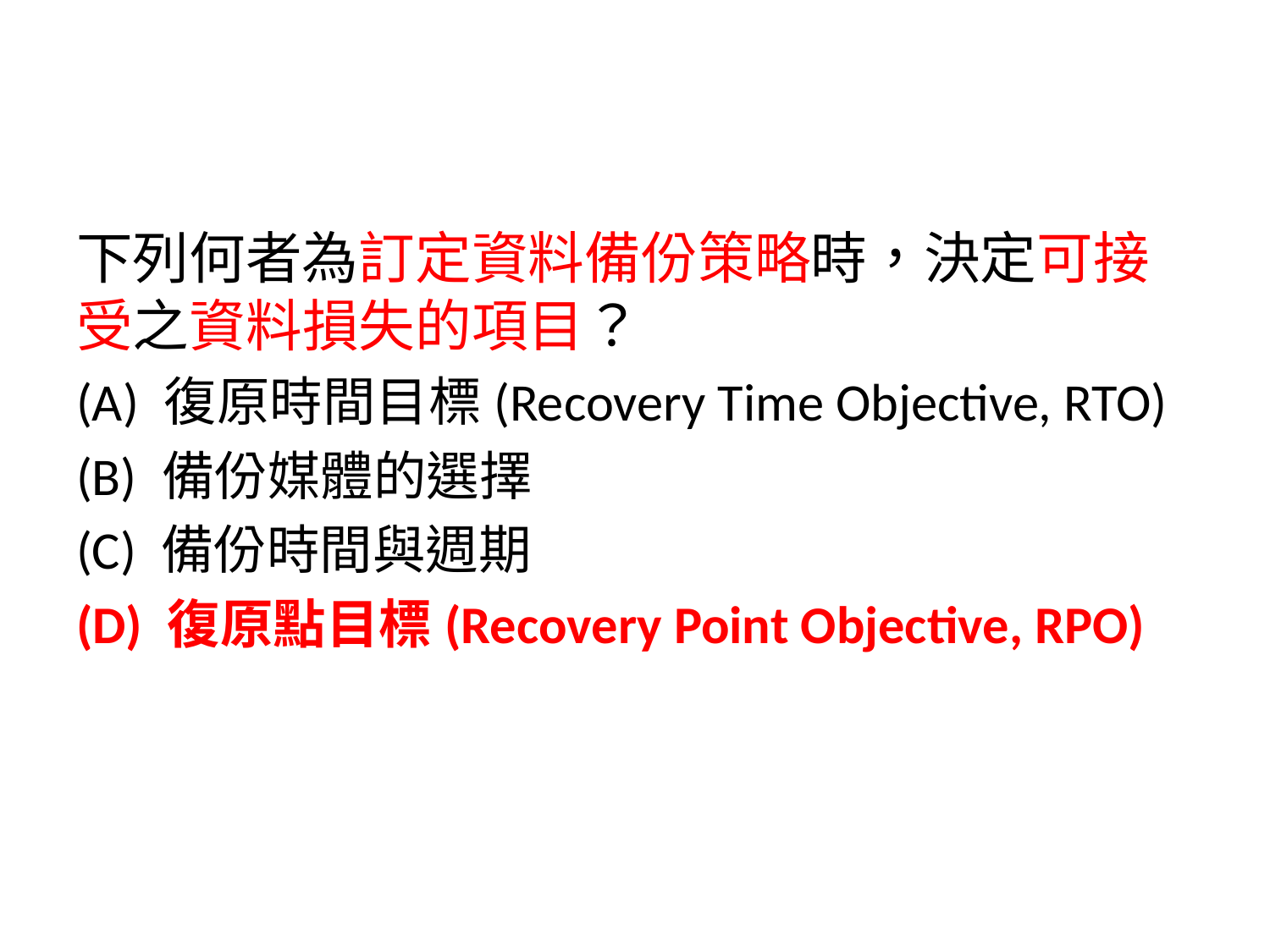

下列何者為訂定資料備份策略時，決定可接受之資料損失的項目？
(A) 復原時間目標(Recovery Time Objective, RTO)
(B) 備份媒體的選擇
(C) 備份時間與週期
(D) 復原點目標(Recovery Point Objective, RPO)